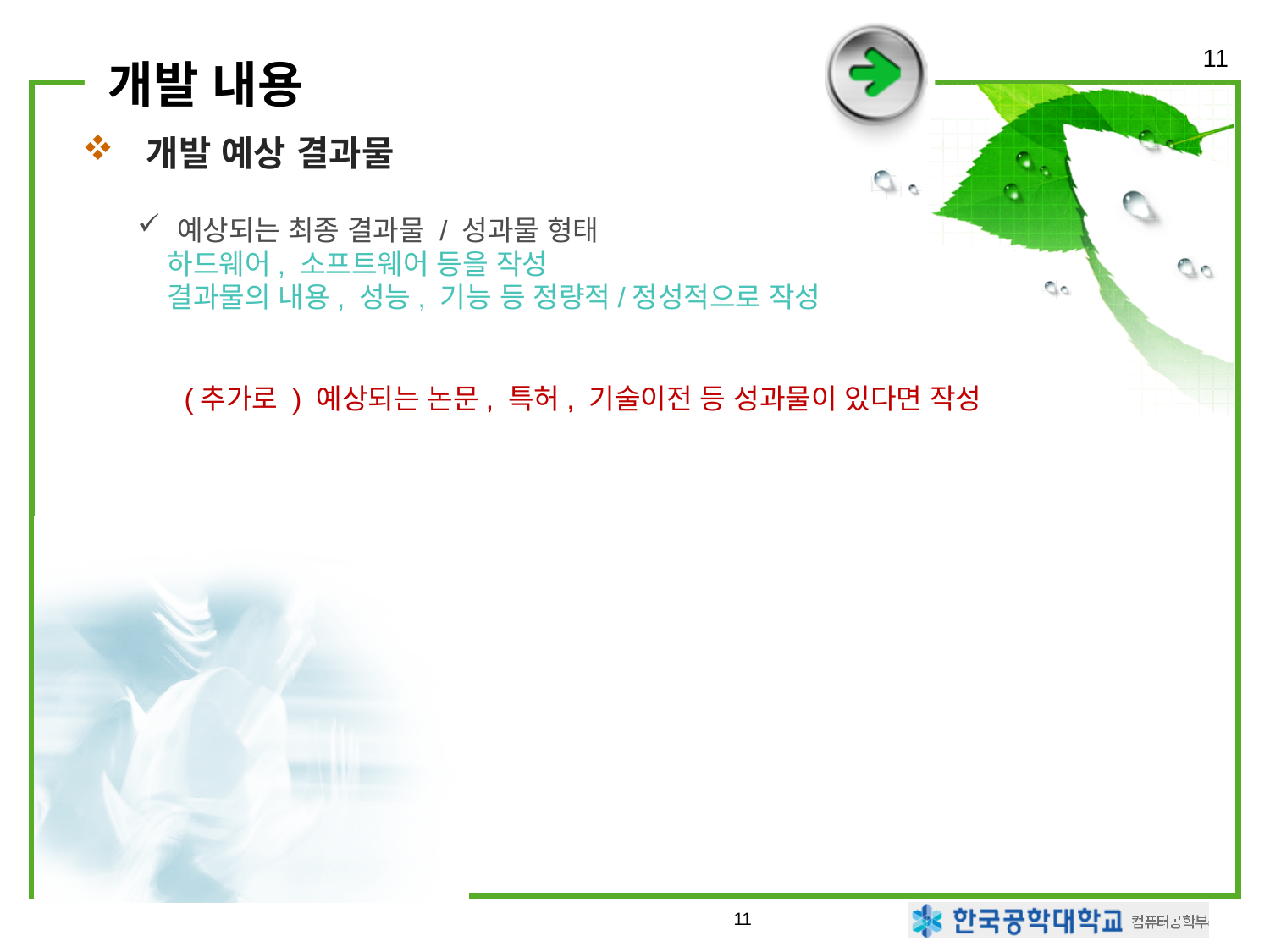

11
# 개발 내용
 개발 예상 결과물

예상되는 최종 결과물 / 성과물 형태
   하드웨어, 소프트웨어 등을 작성
   결과물의 내용, 성능, 기능 등 정량적/정성적으로 작성

      (추가로 ) 예상되는 논문, 특허, 기술이전 등 성과물이 있다면 작성